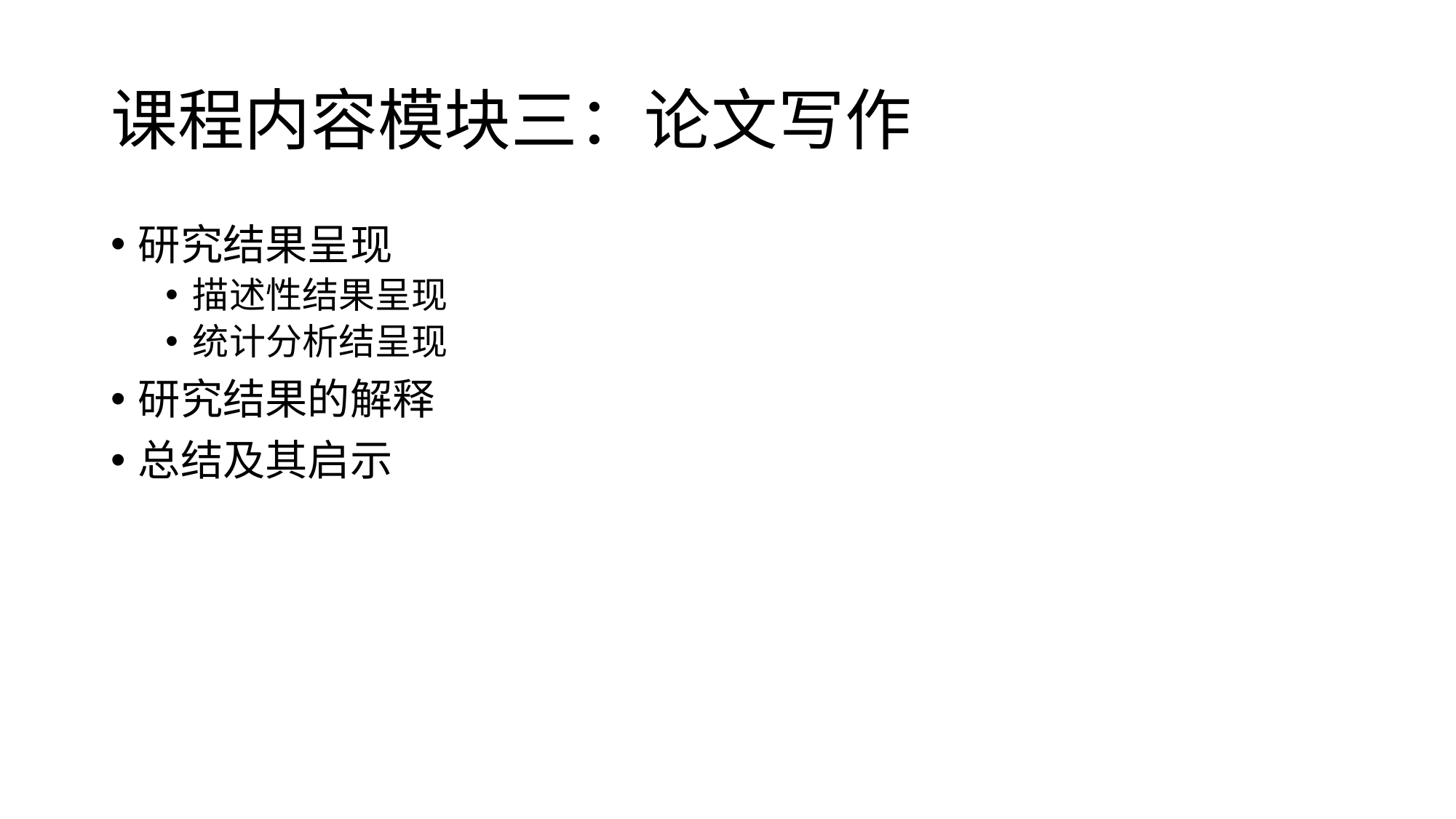

# 课程内容模块三：论文写作
研究结果呈现
描述性结果呈现
统计分析结呈现
研究结果的解释
总结及其启示